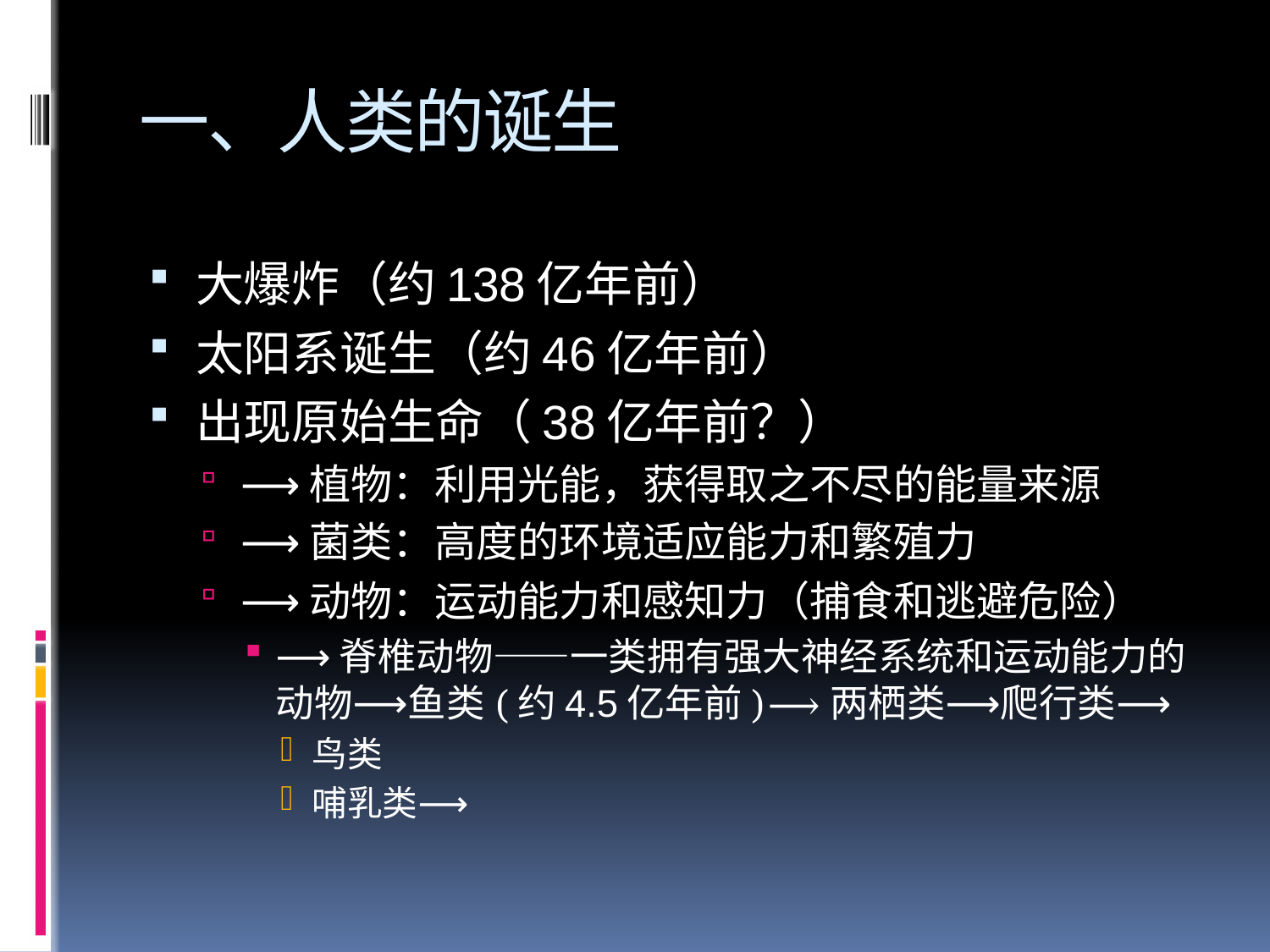

# 一、人类的诞生
大爆炸（约138亿年前）
太阳系诞生（约46亿年前）
出现原始生命（38亿年前？）
⟶植物：利用光能，获得取之不尽的能量来源
⟶菌类：高度的环境适应能力和繁殖力
⟶动物：运动能力和感知力（捕食和逃避危险）
⟶脊椎动物——一类拥有强大神经系统和运动能力的动物⟶鱼类(约4.5亿年前)⟶两栖类⟶爬行类⟶
鸟类
哺乳类⟶